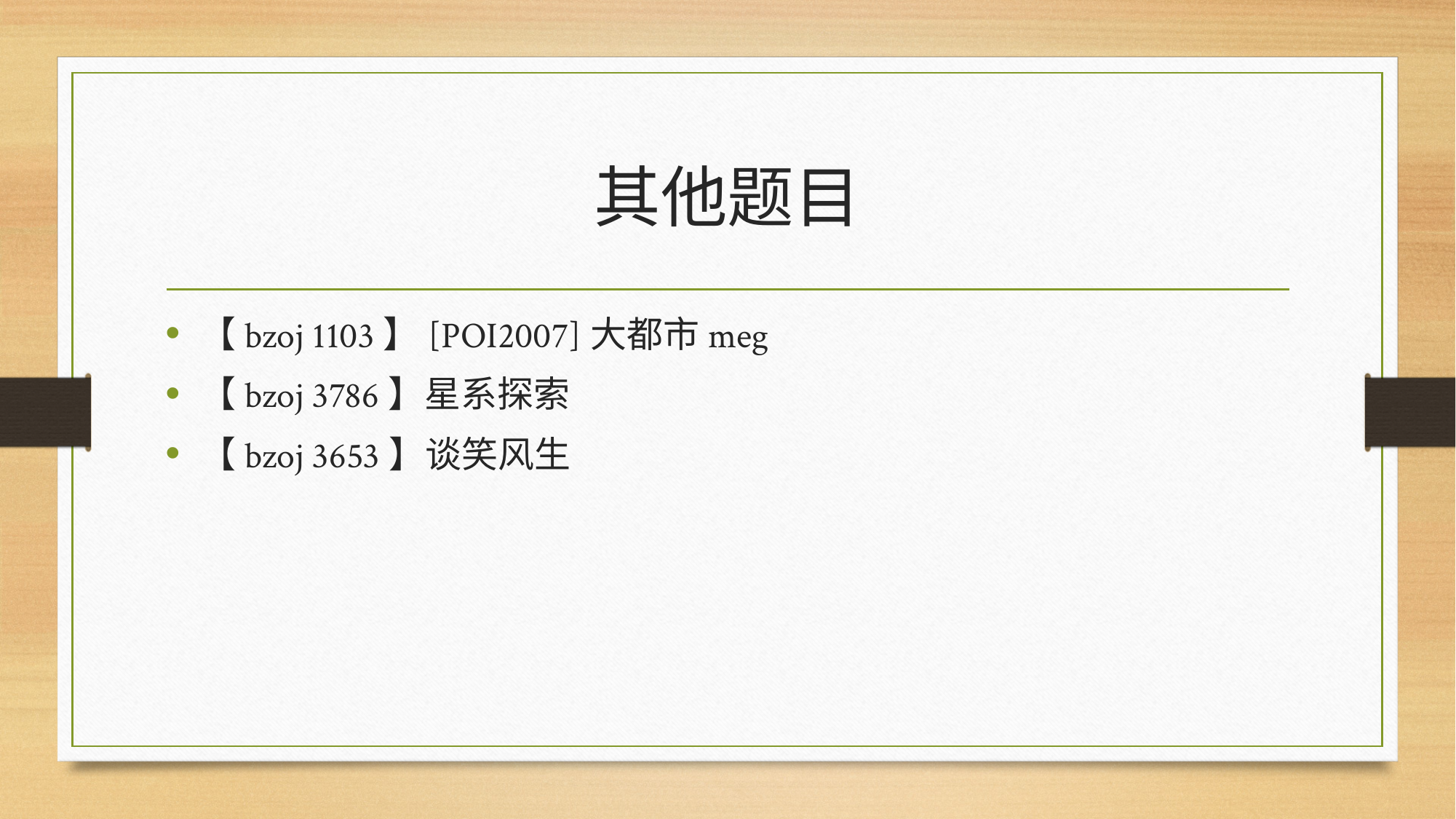

# 其他题目
【bzoj 1103】[POI2007]大都市meg
【bzoj 3786】星系探索
【bzoj 3653】谈笑风生